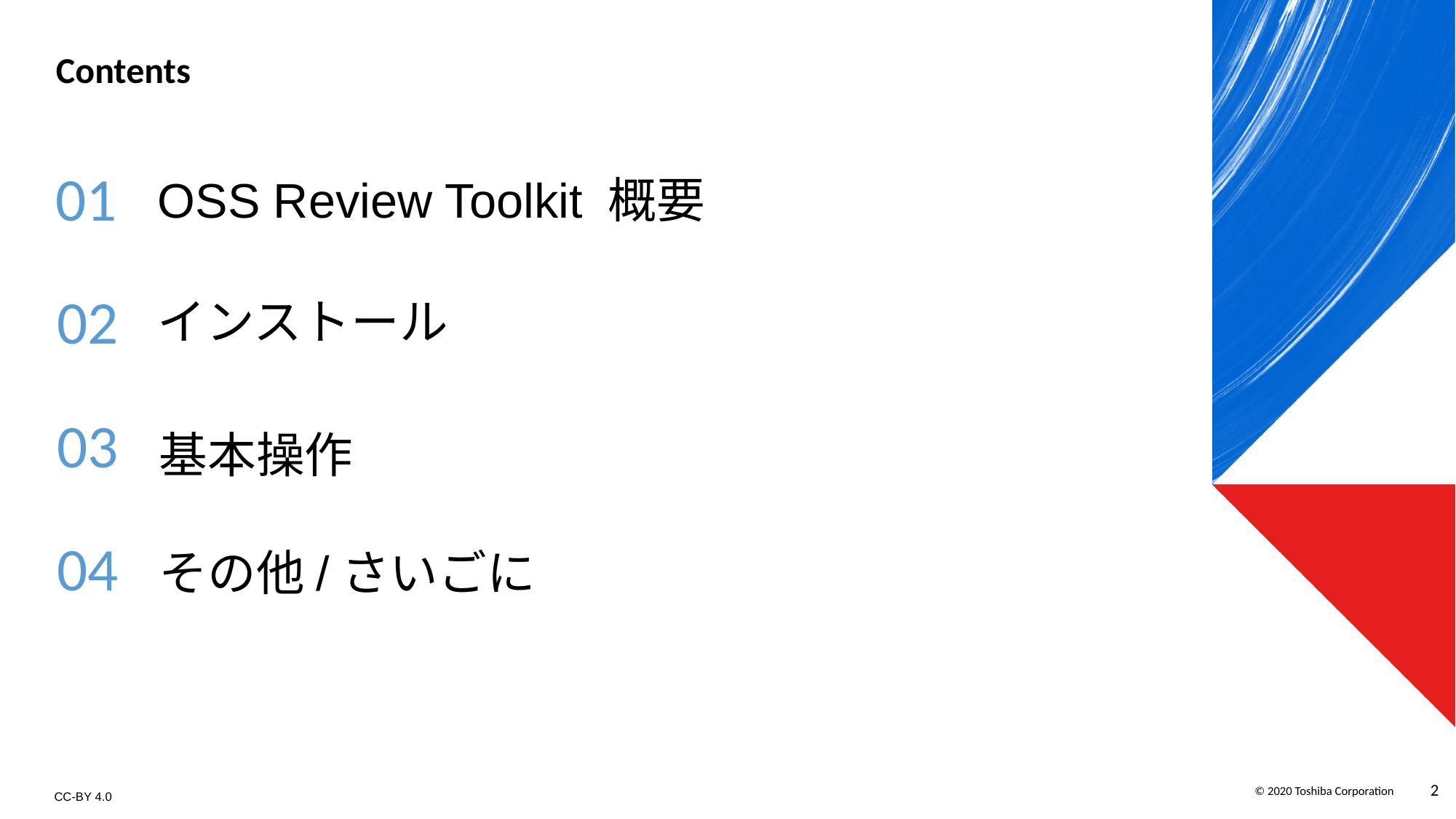

# Contents
01
OSS Review Toolkit 概要
02
インストール
03
基本操作
04
その他/さいごに
CC-BY 4.0